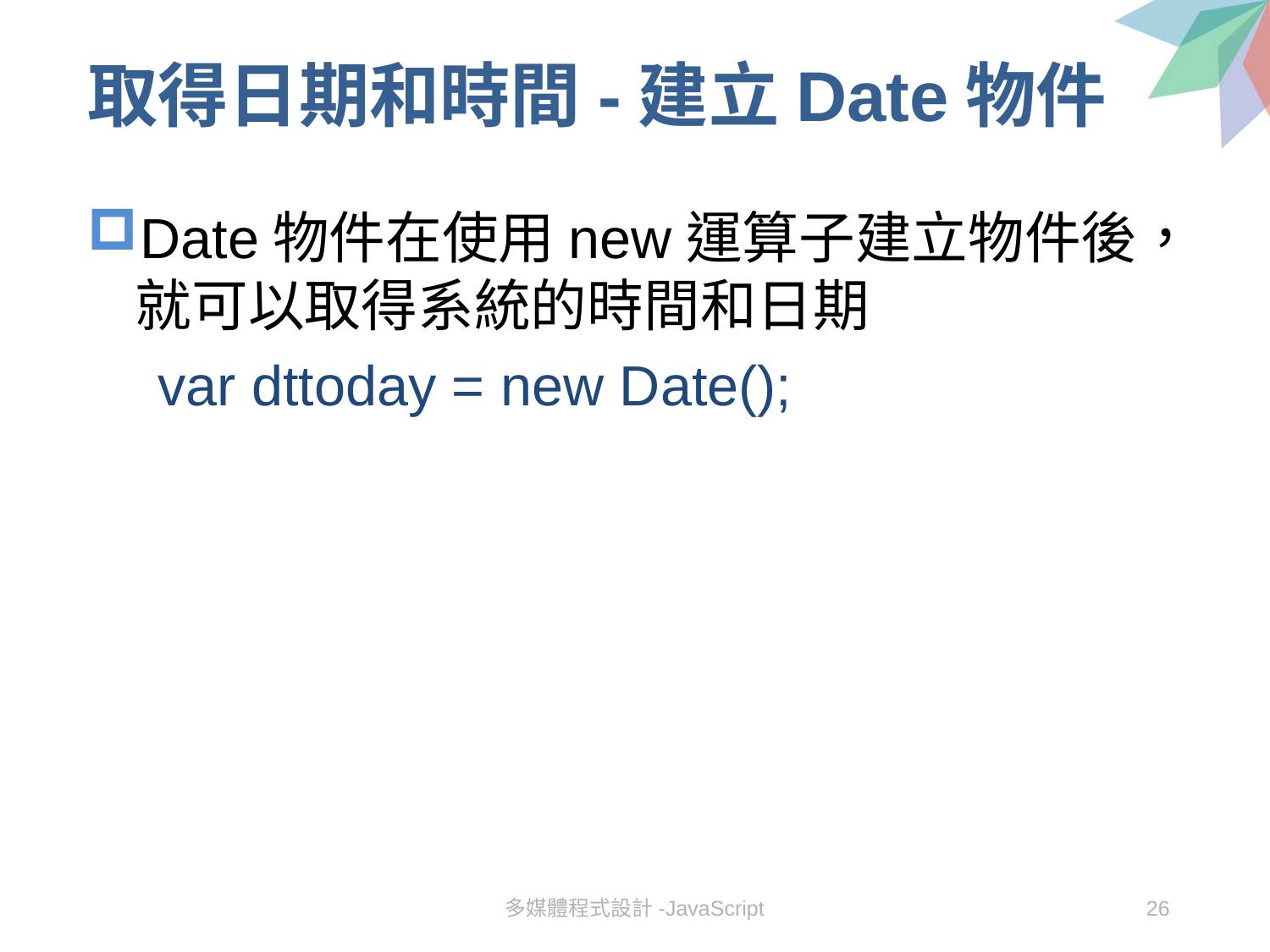

# 取得日期和時間-建立Date物件
Date物件在使用new運算子建立物件後，就可以取得系統的時間和日期
　var dttoday = new Date();

多媒體程式設計-JavaScript
26